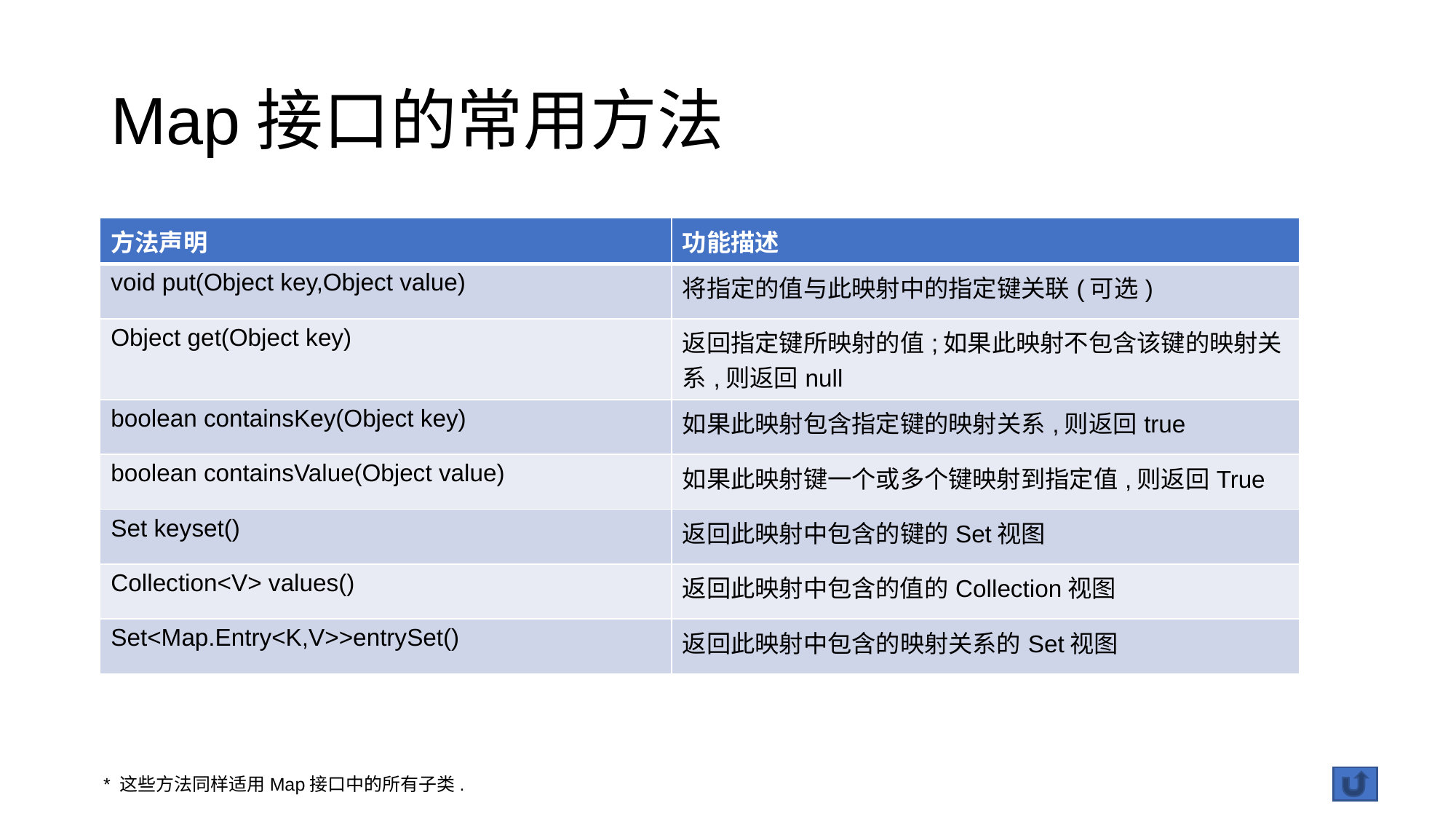

# Map接口的常用方法
| 方法声明 | 功能描述 |
| --- | --- |
| void put(Object key,Object value) | 将指定的值与此映射中的指定键关联(可选) |
| Object get(Object key) | 返回指定键所映射的值;如果此映射不包含该键的映射关系,则返回null |
| boolean containsKey(Object key) | 如果此映射包含指定键的映射关系,则返回true |
| boolean containsValue(Object value) | 如果此映射键一个或多个键映射到指定值,则返回True |
| Set keyset() | 返回此映射中包含的键的Set视图 |
| Collection<V> values() | 返回此映射中包含的值的Collection视图 |
| Set<Map.Entry<K,V>>entrySet() | 返回此映射中包含的映射关系的Set视图 |
* 这些方法同样适用Map接口中的所有子类.